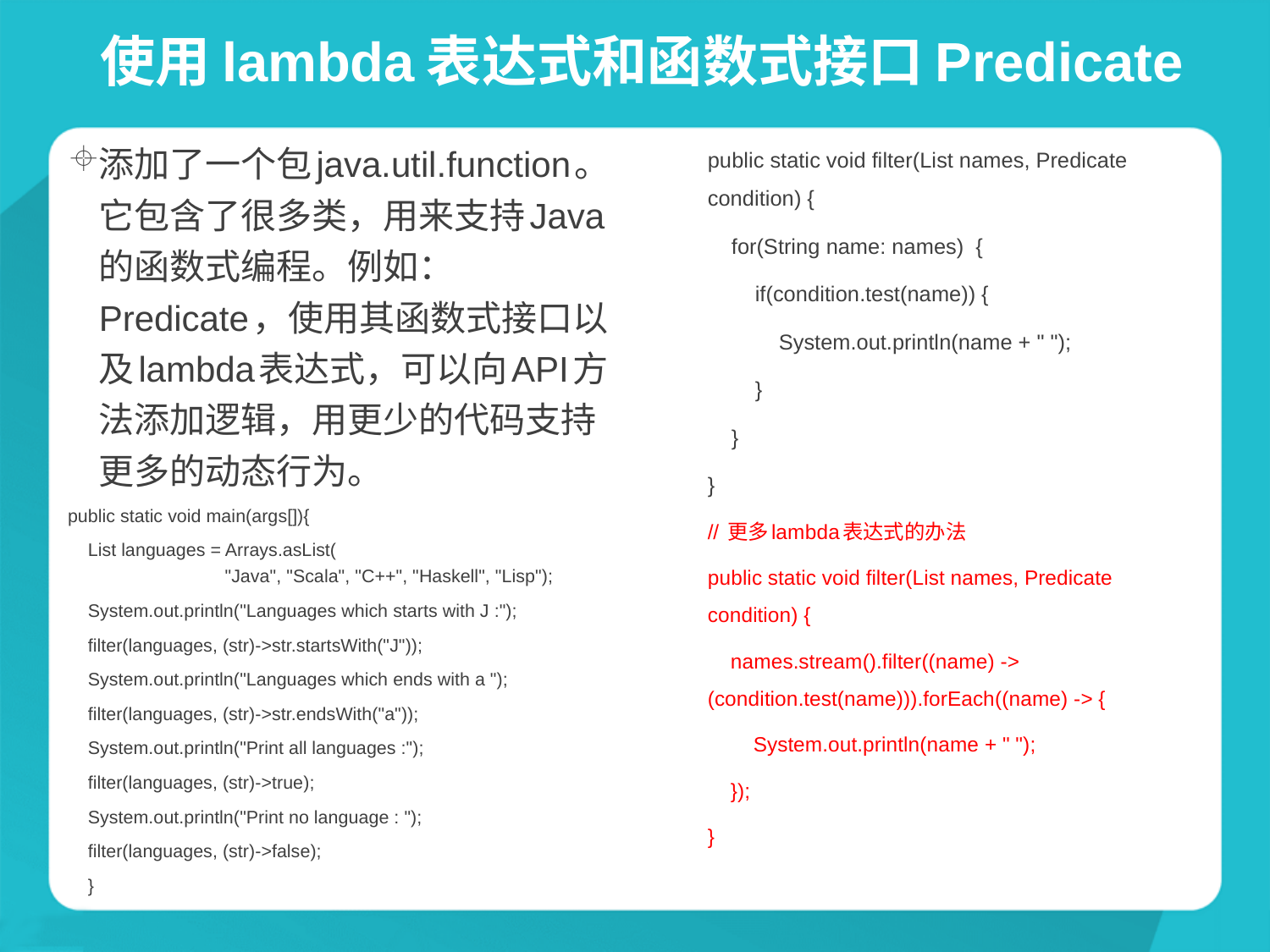

# 使用lambda表达式和函数式接口Predicate
添加了一个包java.util.function。它包含了很多类，用来支持Java的函数式编程。例如：Predicate，使用其函数式接口以及lambda表达式，可以向API方法添加逻辑，用更少的代码支持更多的动态行为。
public static void main(args[]){
    List languages = Arrays.asList(
                               "Java", "Scala", "C++", "Haskell", "Lisp");
    System.out.println("Languages which starts with J :");
    filter(languages, (str)->str.startsWith("J"));
    System.out.println("Languages which ends with a ");
    filter(languages, (str)->str.endsWith("a"));
    System.out.println("Print all languages :");
    filter(languages, (str)->true);
    System.out.println("Print no language : ");
    filter(languages, (str)->false);
    }

public static void filter(List names, Predicate condition) {
    for(String name: names)  {
        if(condition.test(name)) {
            System.out.println(name + " ");
        }
    }
}
// 更多lambda表达式的办法
public static void filter(List names, Predicate condition) {
    names.stream().filter((name) -> (condition.test(name))).forEach((name) -> {
        System.out.println(name + " ");
    });
}